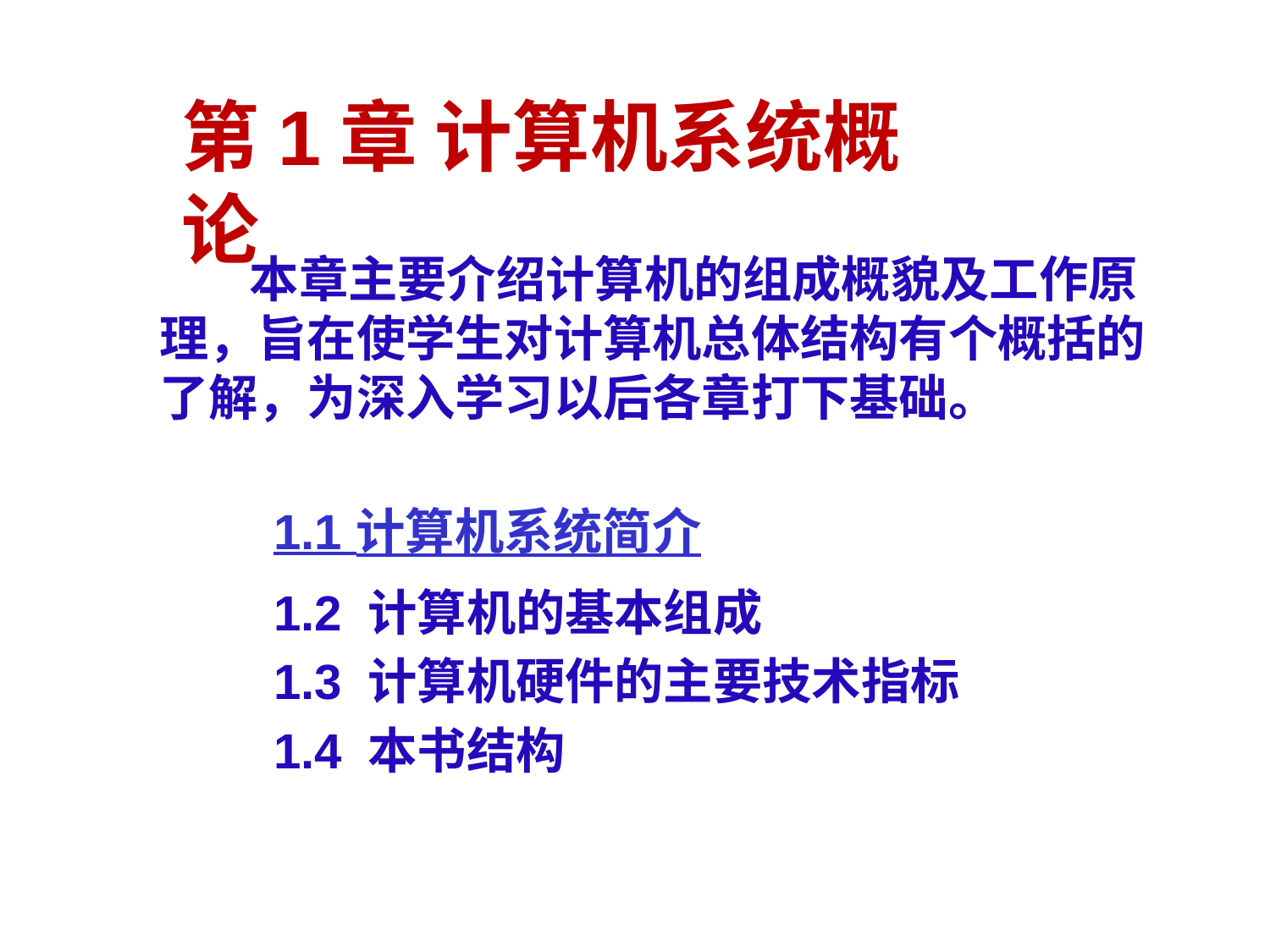

# 第1章 计算机系统概论
       本章主要介绍计算机的组成概貌及工作原理，旨在使学生对计算机总体结构有个概括的了解，为深入学习以后各章打下基础。
1.1 计算机系统简介
1.2 计算机的基本组成
1.3 计算机硬件的主要技术指标
1.4 本书结构